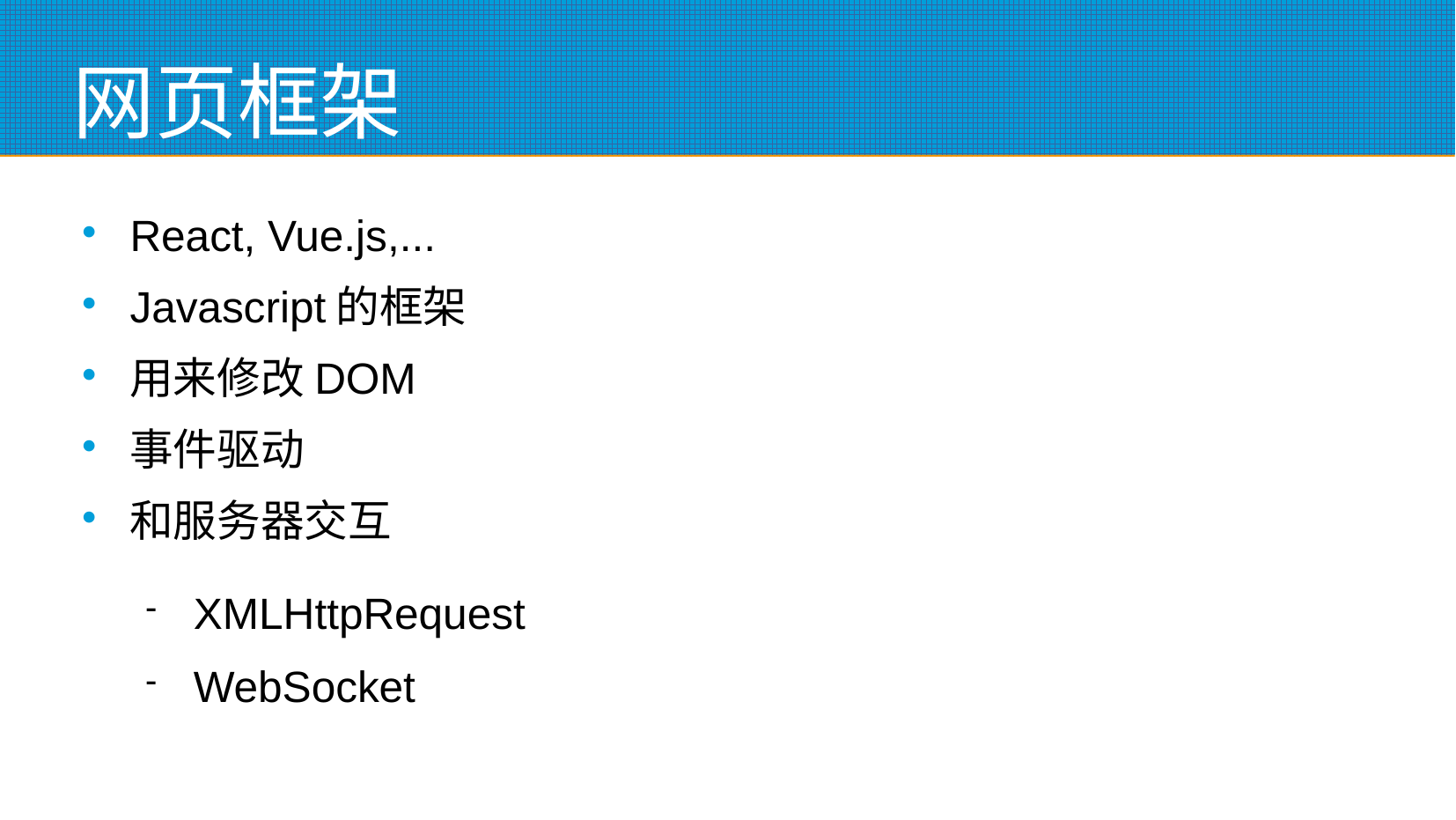

# 网页框架
React, Vue.js,...
Javascript的框架
用来修改DOM
事件驱动
和服务器交互
XMLHttpRequest
WebSocket